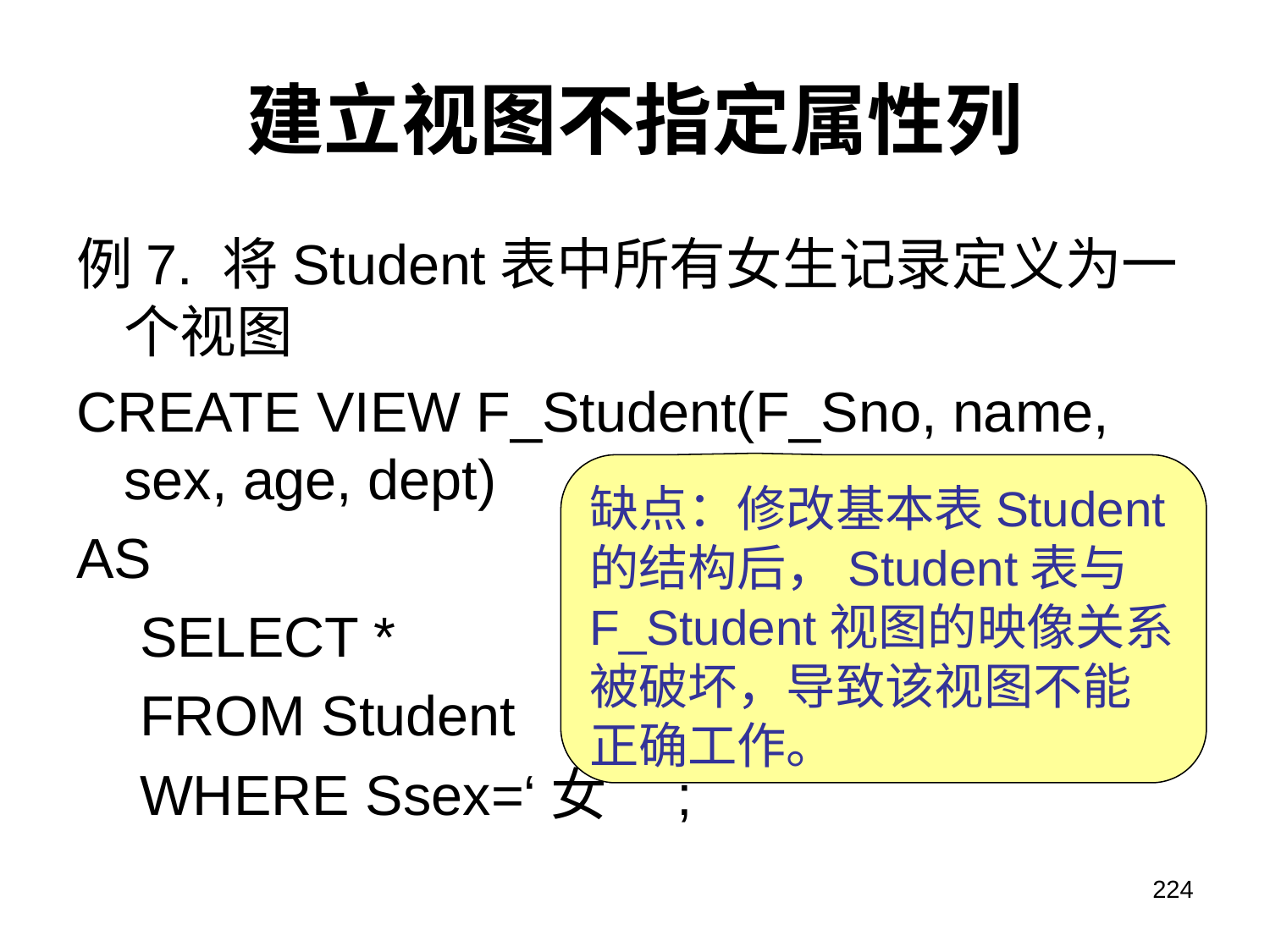

# 建立视图不指定属性列
例7. 将Student表中所有女生记录定义为一个视图
CREATE VIEW F_Student(F_Sno, name, sex, age, dept)
AS
SELECT *
FROM Student
WHERE Ssex=‘女’;
缺点：修改基本表Student的结构后，Student表与F_Student视图的映像关系被破坏，导致该视图不能正确工作。
224